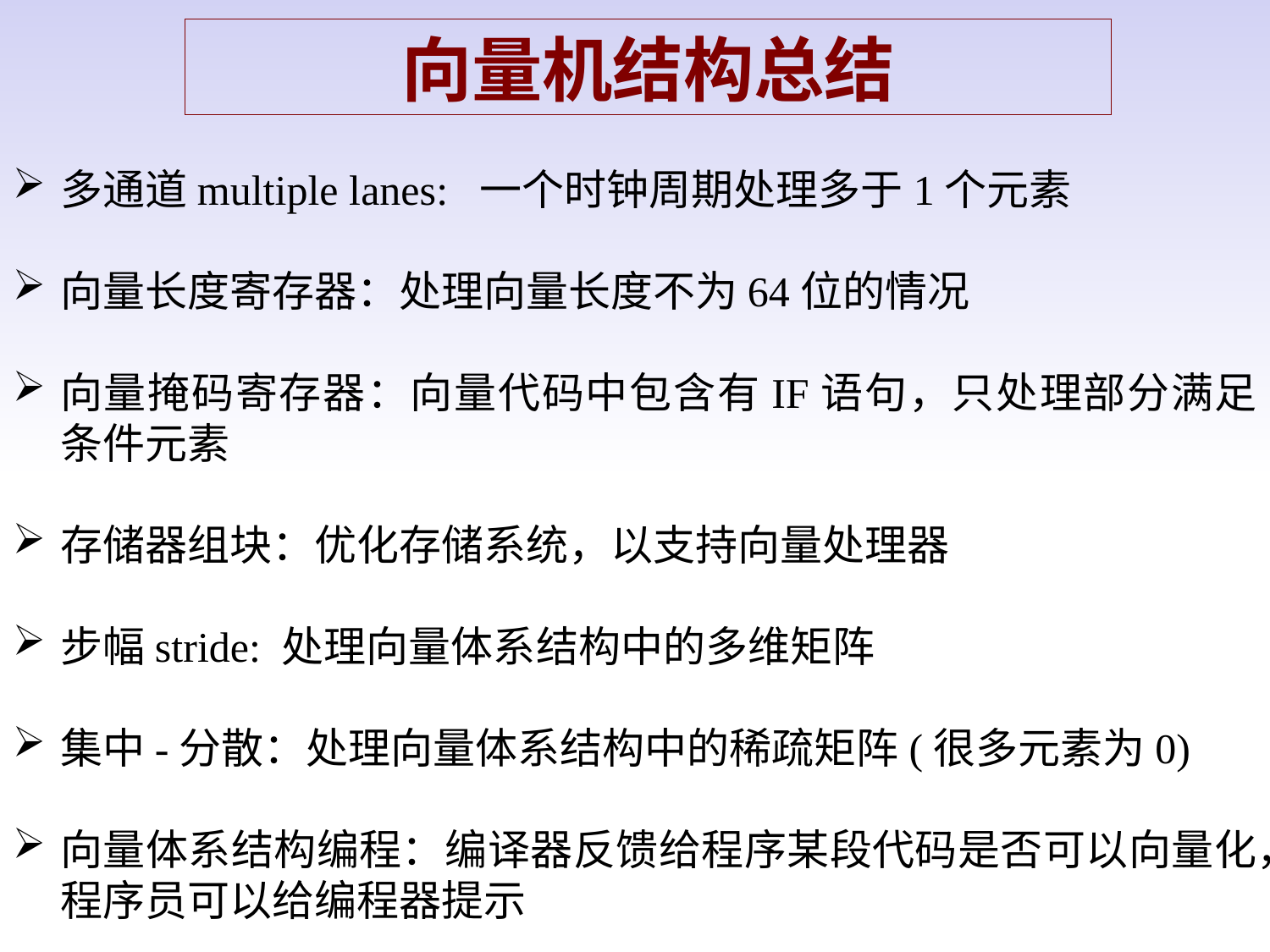

向量机结构总结
多通道multiple lanes:  一个时钟周期处理多于1个元素

向量长度寄存器：处理向量长度不为64位的情况

向量掩码寄存器：向量代码中包含有IF语句，只处理部分满足条件元素

存储器组块：优化存储系统，以支持向量处理器

步幅stride: 处理向量体系结构中的多维矩阵

集中-分散：处理向量体系结构中的稀疏矩阵(很多元素为0)

向量体系结构编程：编译器反馈给程序某段代码是否可以向量化，程序员可以给编程器提示